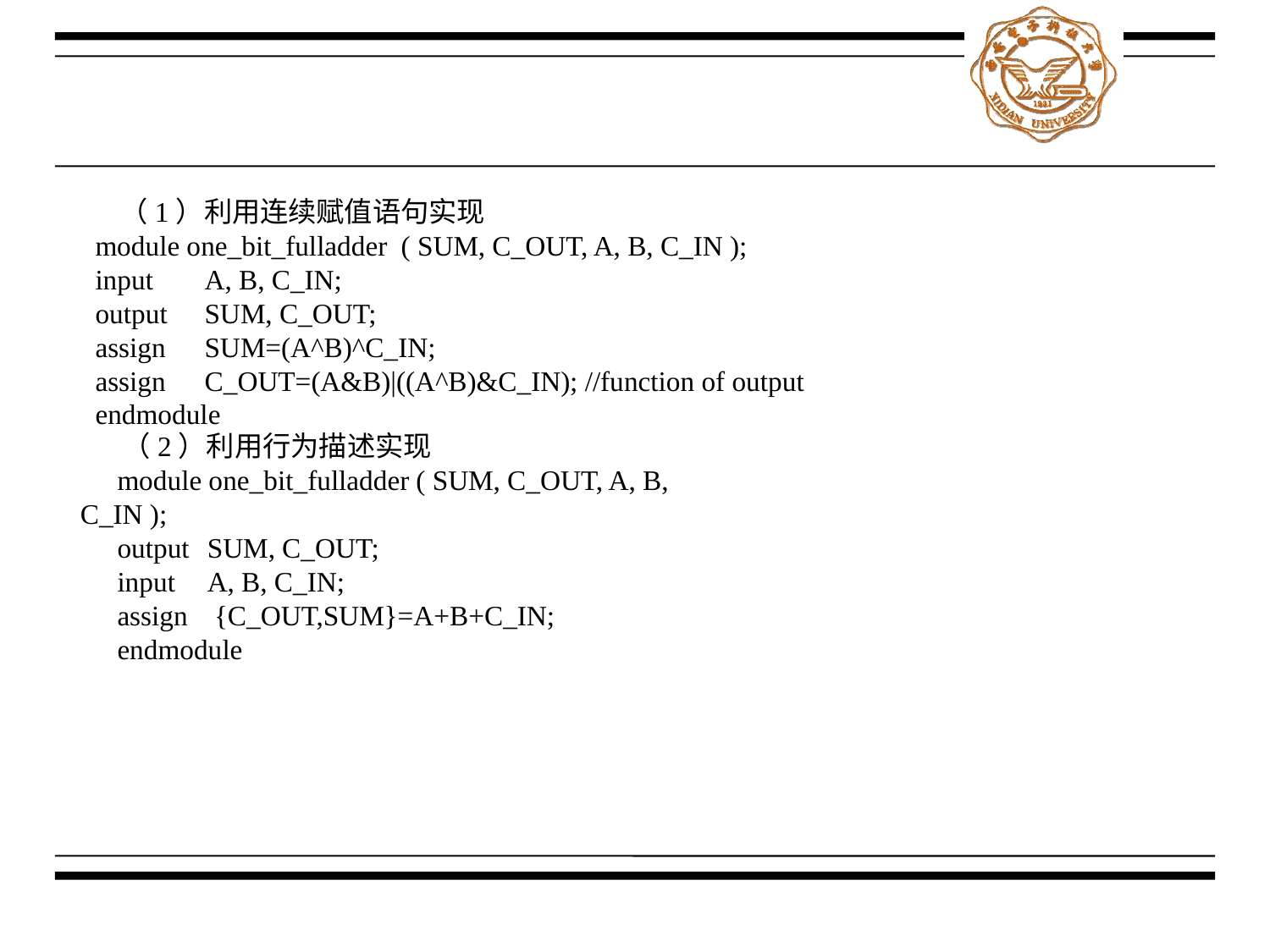

#
（1）利用连续赋值语句实现
module one_bit_fulladder  ( SUM, C_OUT, A, B, C_IN );
input  	A, B, C_IN;
output 	SUM, C_OUT;
assign 	SUM=(A^B)^C_IN;
assign 	C_OUT=(A&B)|((A^B)&C_IN); //function of output
endmodule
（2）利用行为描述实现
module one_bit_fulladder ( SUM, C_OUT, A, B, C_IN );
output 	SUM, C_OUT;
input 	A, B, C_IN;
assign	 {C_OUT,SUM}=A+B+C_IN;
endmodule